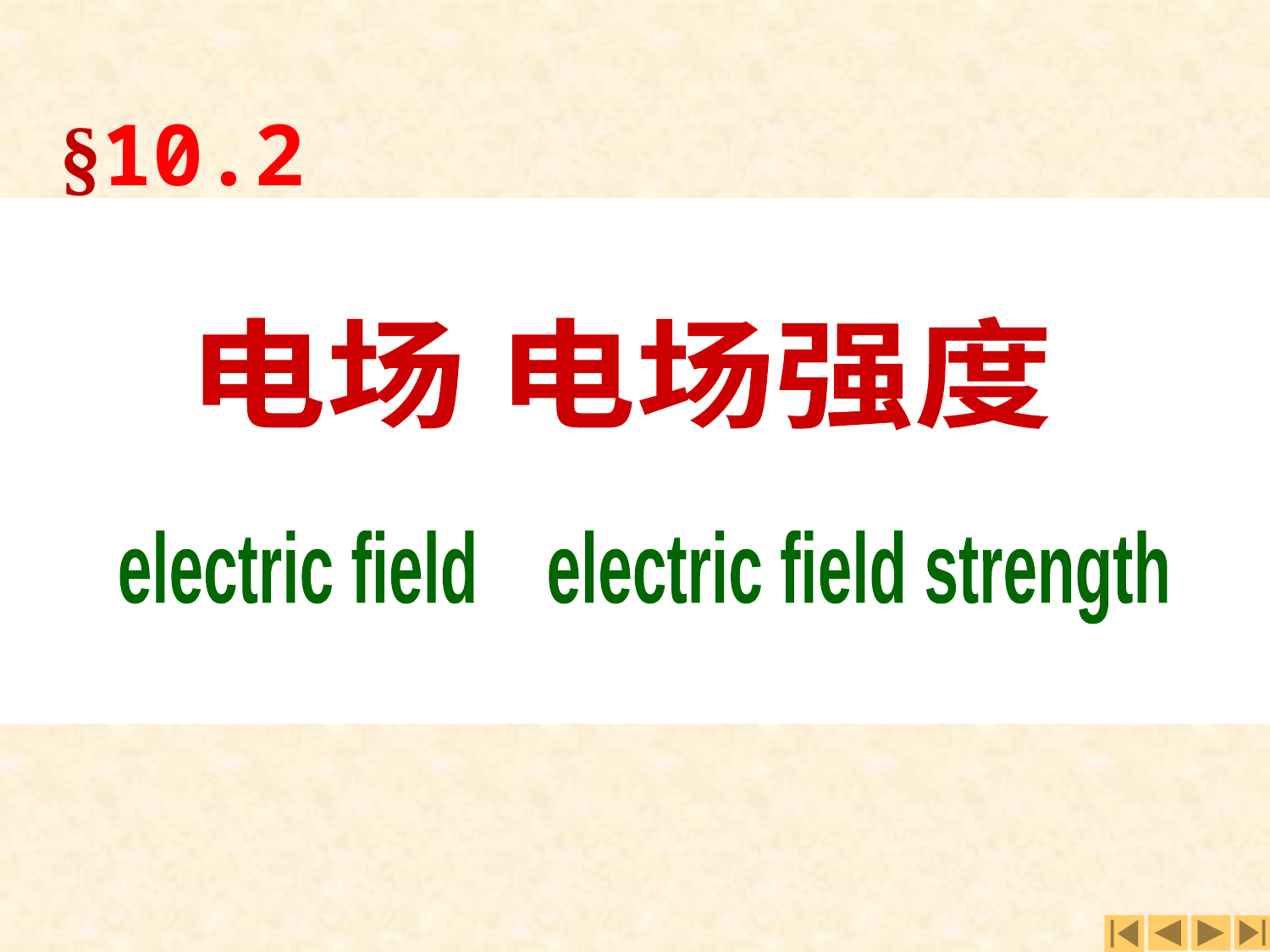

电场 电场强度
electric field    electric field strength

第二节
§10.2